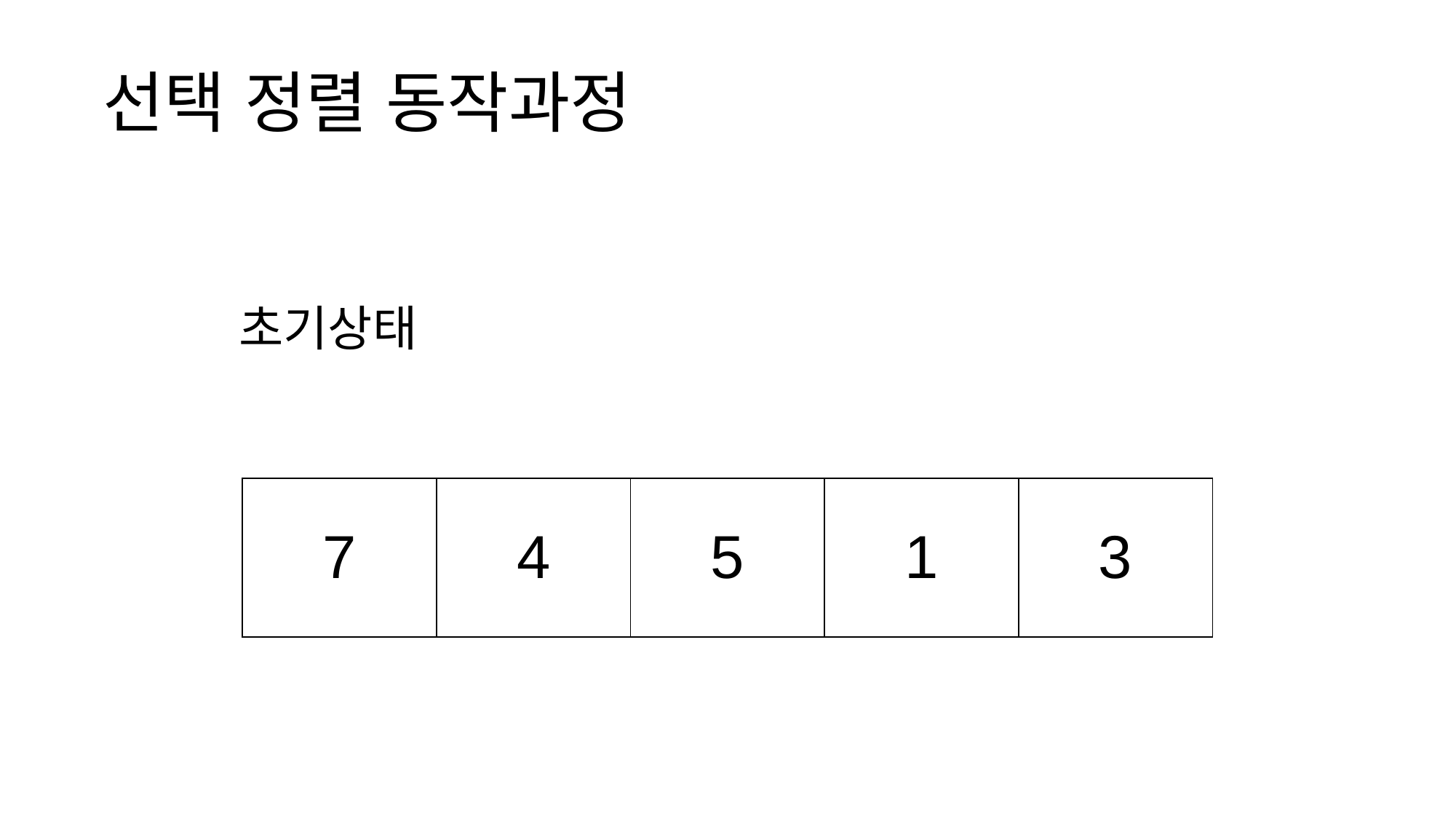

# 선택 정렬 동작과정
초기상태
| 7 | 4 | 5 | 1 | 3 |
| --- | --- | --- | --- | --- |